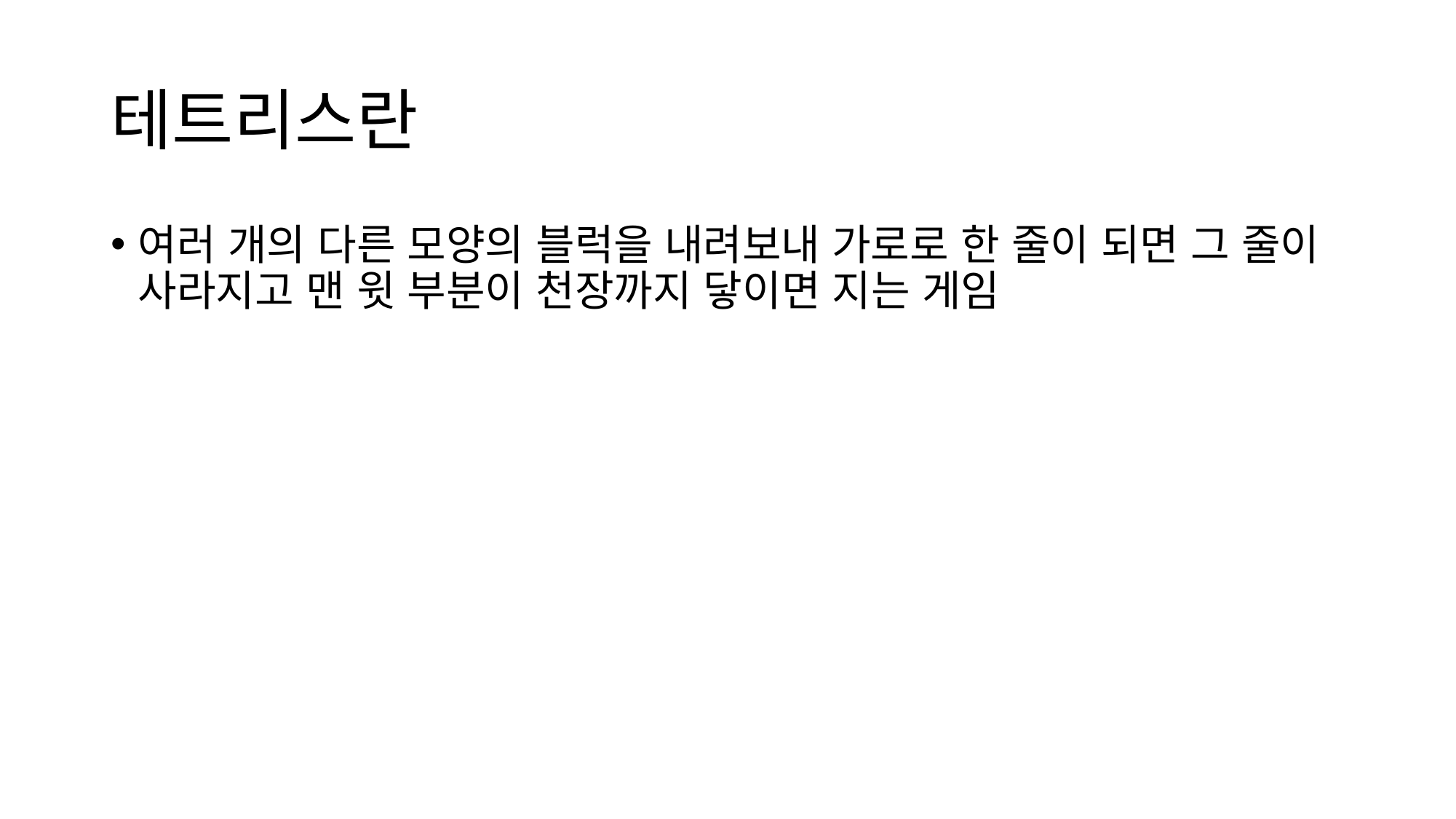

# 테트리스란
여러 개의 다른 모양의 블럭을 내려보내 가로로 한 줄이 되면 그 줄이 사라지고 맨 윗 부분이 천장까지 닿이면 지는 게임